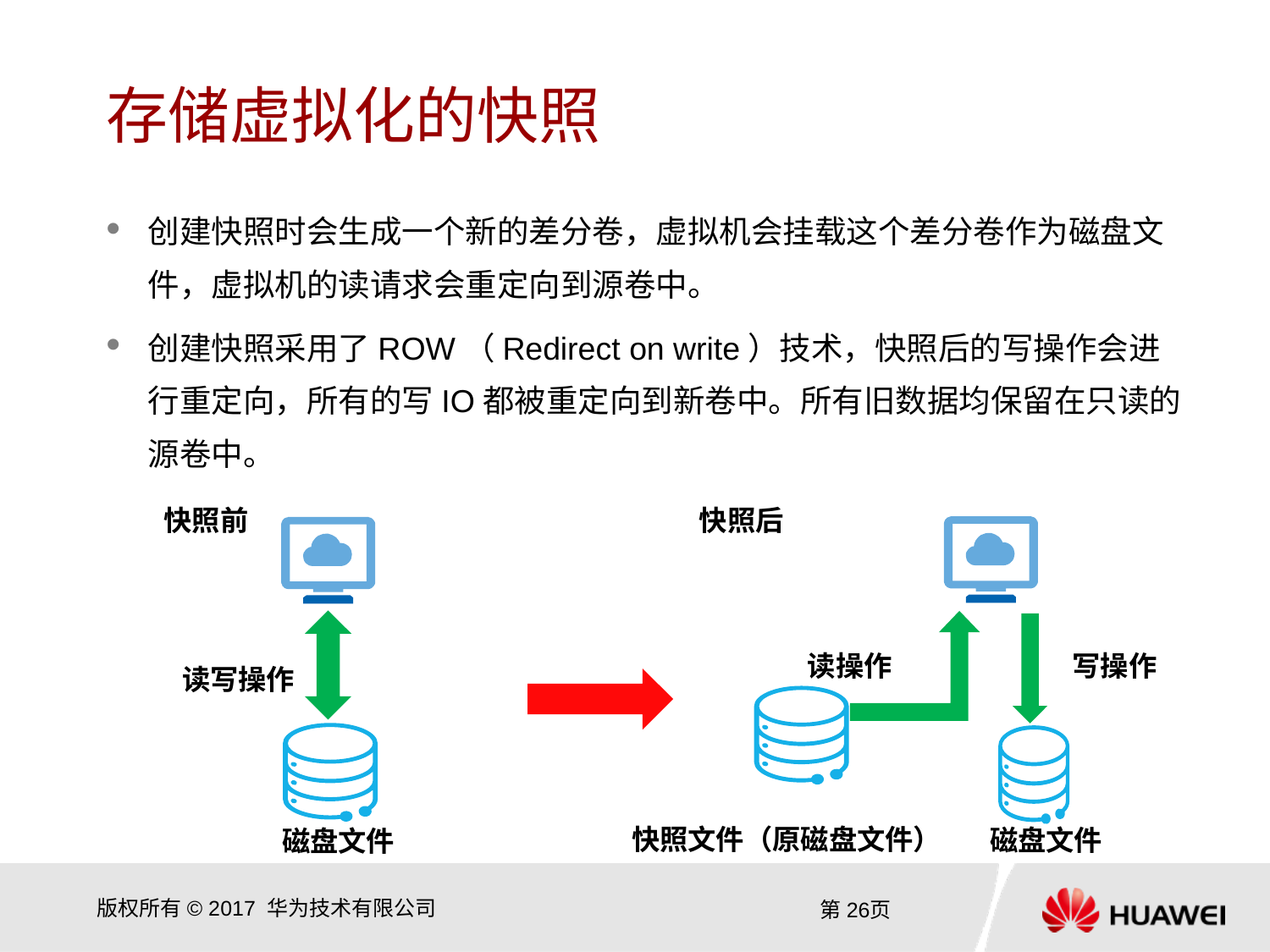

# 存储虚拟化的快照
创建快照时会生成一个新的差分卷，虚拟机会挂载这个差分卷作为磁盘文件，虚拟机的读请求会重定向到源卷中。
创建快照采用了ROW（Redirect on write）技术，快照后的写操作会进行重定向，所有的写IO都被重定向到新卷中。所有旧数据均保留在只读的源卷中。

快照后
快照前

读操作
写操作
读写操作

快照文件（原磁盘文件）
磁盘文件
磁盘文件